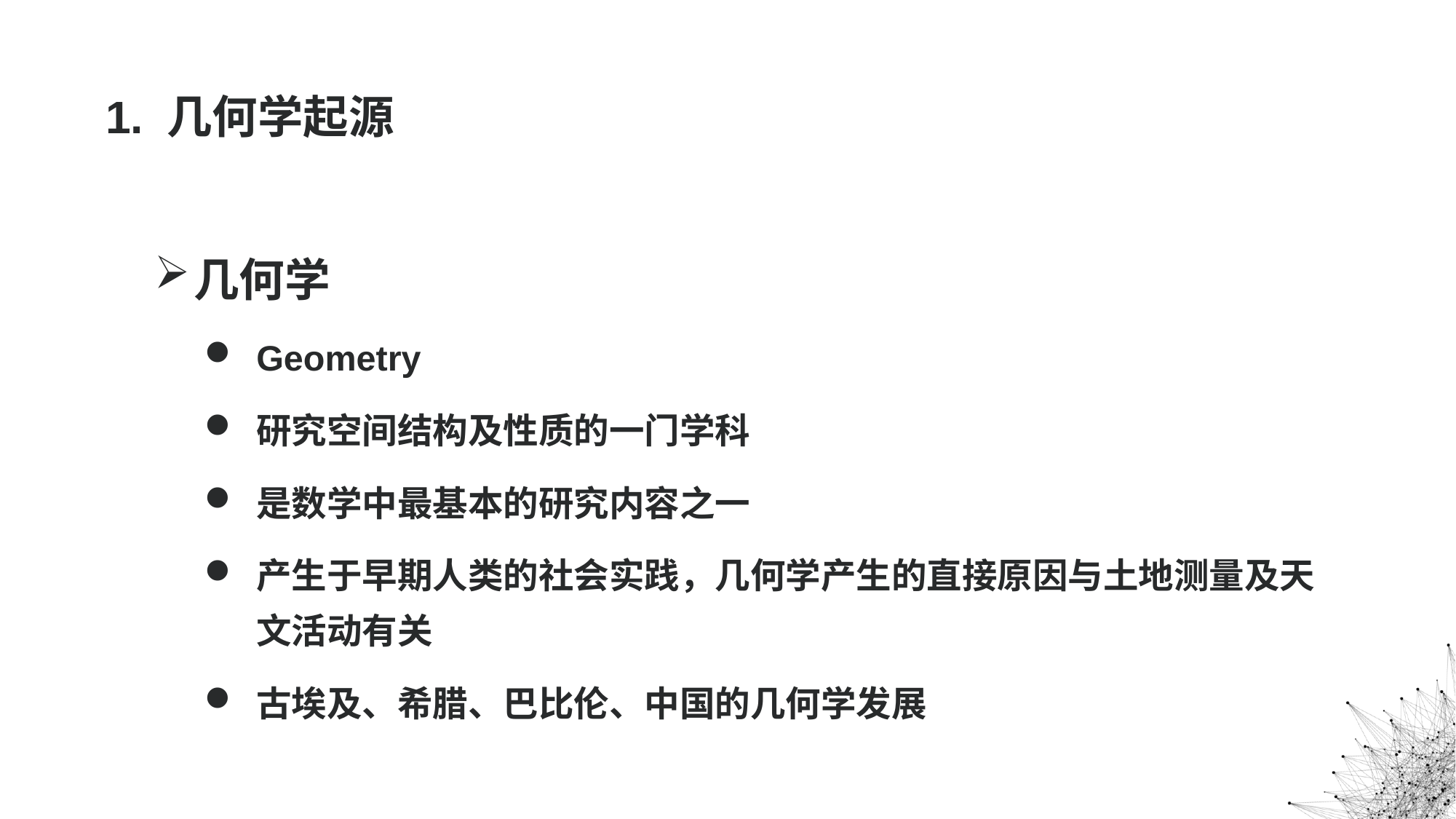

# 1. 几何学起源
几何学
Geometry
研究空间结构及性质的一门学科
是数学中最基本的研究内容之一
产生于早期人类的社会实践，几何学产生的直接原因与土地测量及天文活动有关
古埃及、希腊、巴比伦、中国的几何学发展